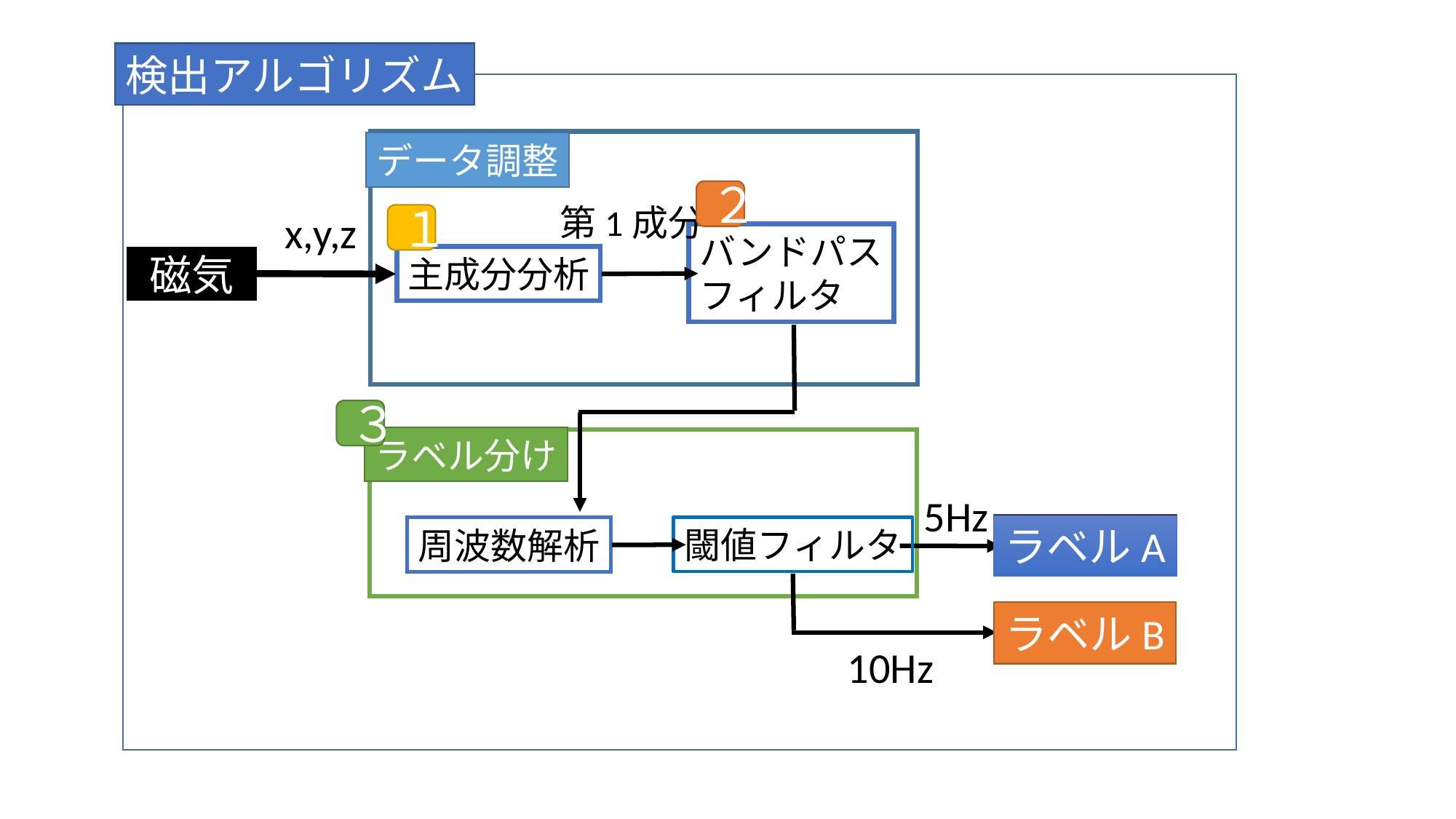

検出アルゴリズム

データ調整
第1成分
x,y,z
バンドパス
フィルタ
主成分分析
磁気
ラベル分け

5Hz
ラベルA
閾値フィルタ
周波数解析
ラベルB
10Hz
２
１
３